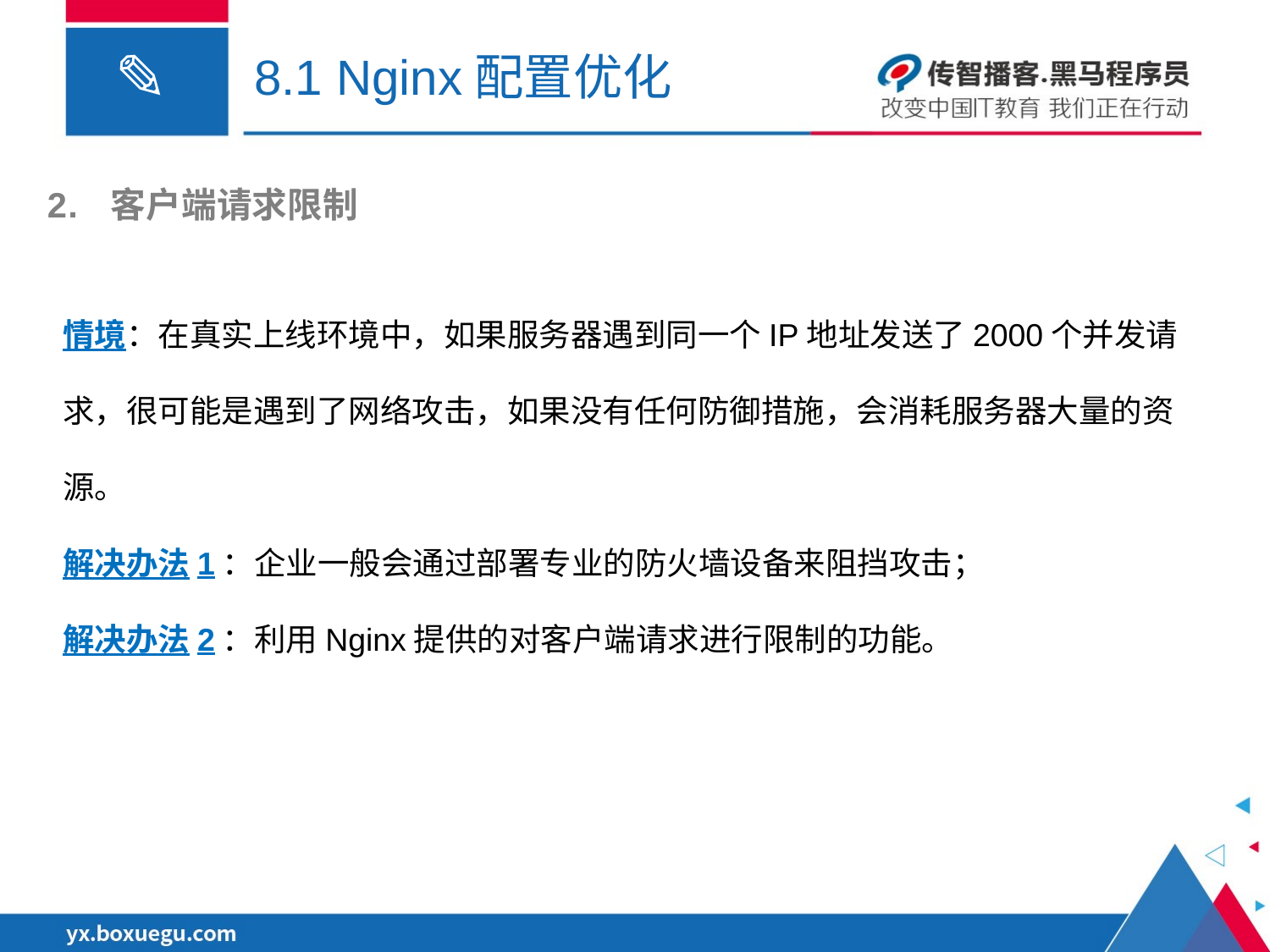

# 8.1 Nginx配置优化
客户端请求限制
情境：在真实上线环境中，如果服务器遇到同一个IP地址发送了2000个并发请求，很可能是遇到了网络攻击，如果没有任何防御措施，会消耗服务器大量的资源。
解决办法1：企业一般会通过部署专业的防火墙设备来阻挡攻击；
解决办法2：利用Nginx提供的对客户端请求进行限制的功能。